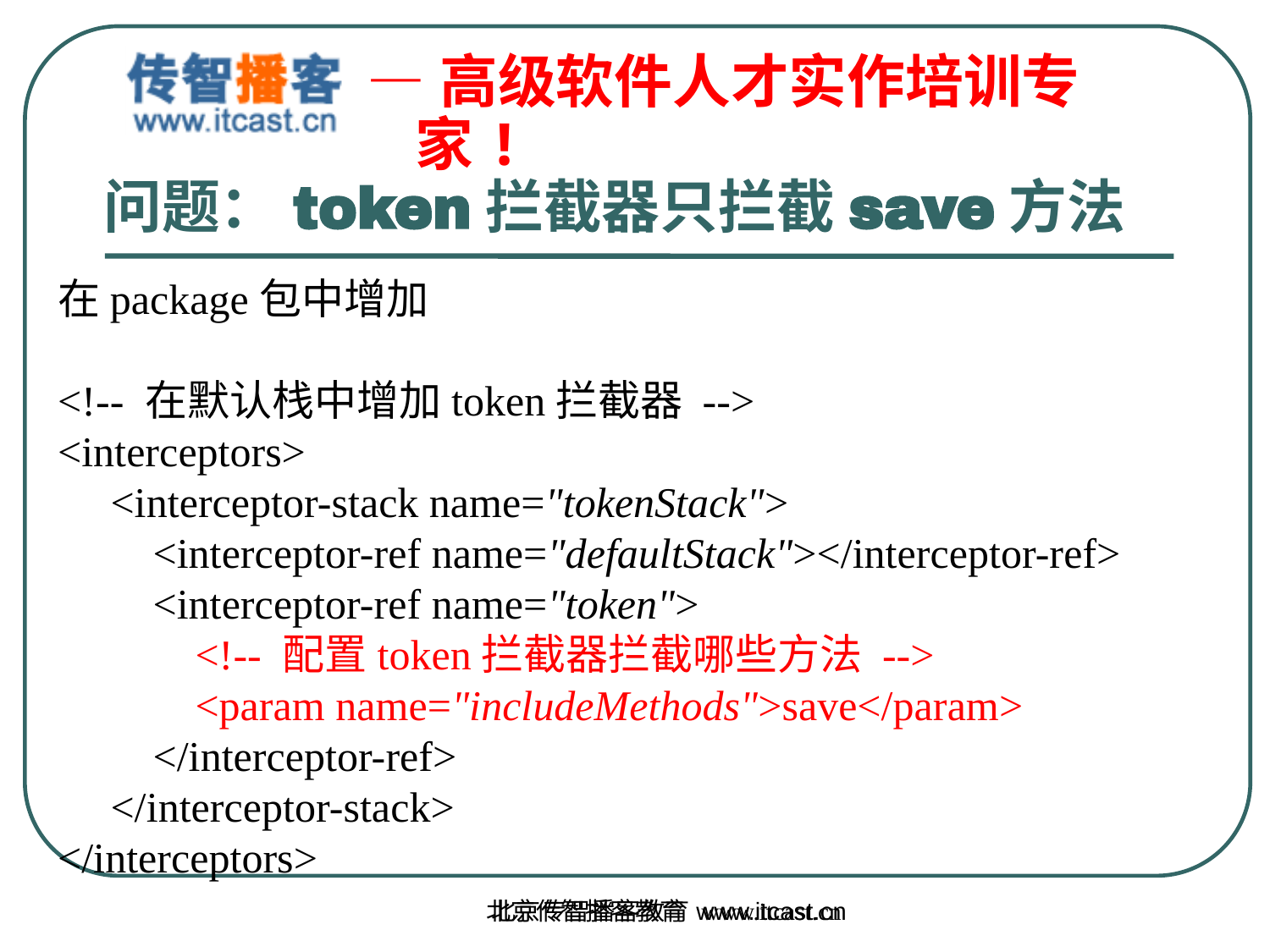

问题：token拦截器只拦截save方法
在package包中增加

<!-- 在默认栈中增加token拦截器 -->
<interceptors>
     <interceptor-stack name="tokenStack">
         <interceptor-ref name="defaultStack"></interceptor-ref>
         <interceptor-ref name="token">
             <!-- 配置token拦截器拦截哪些方法 -->
             <param name="includeMethods">save</param>
         </interceptor-ref>
     </interceptor-stack>
</interceptors>
北京传智播客教育 www.itcast.cn
北京传智播客教育 www.itcast.cn